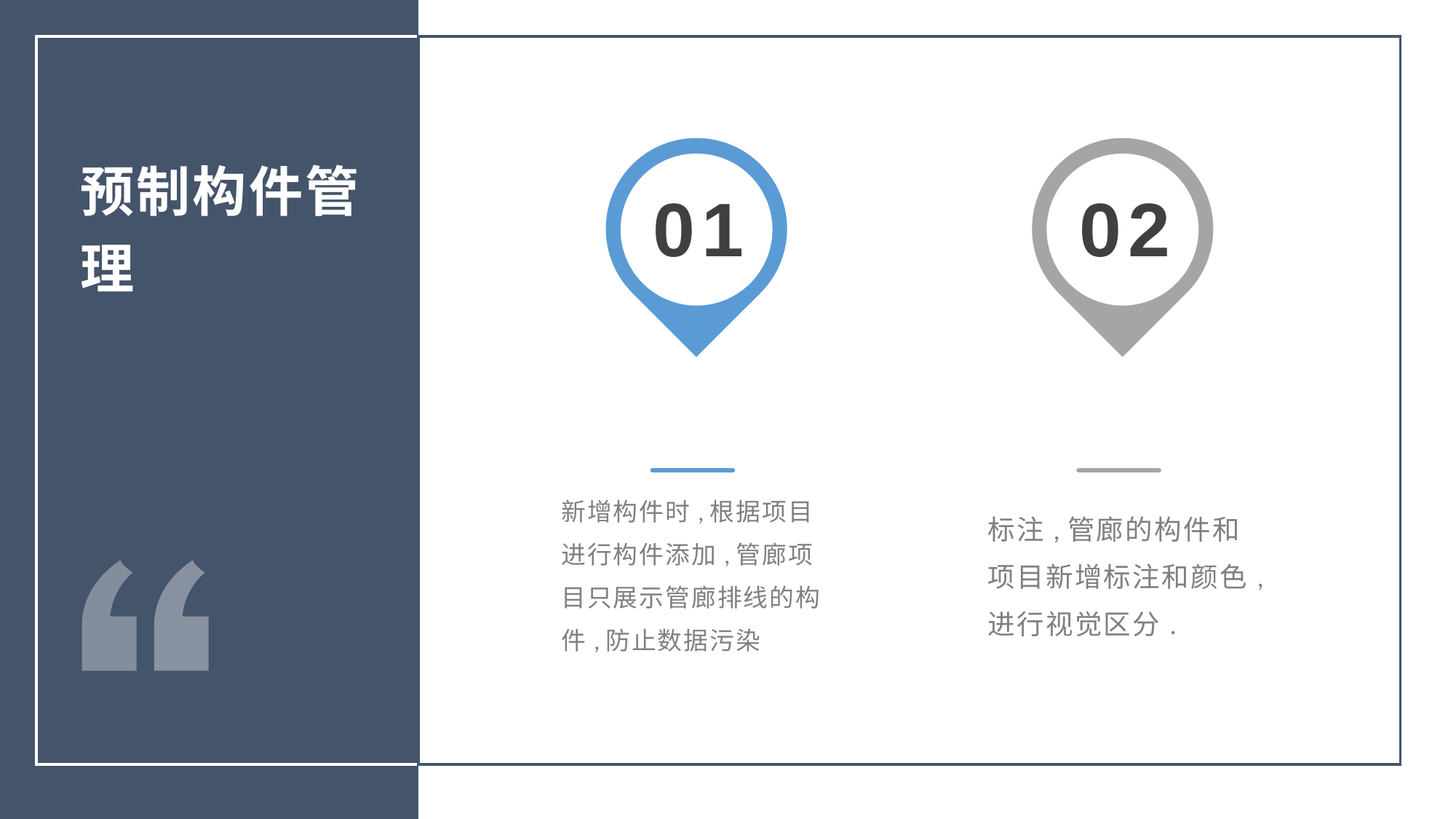

预制构件管理

01
02

新增构件时,根据项目进行构件添加,管廊项目只展示管廊排线的构件,防止数据污染
标注,管廊的构件和项目新增标注和颜色,进行视觉区分.